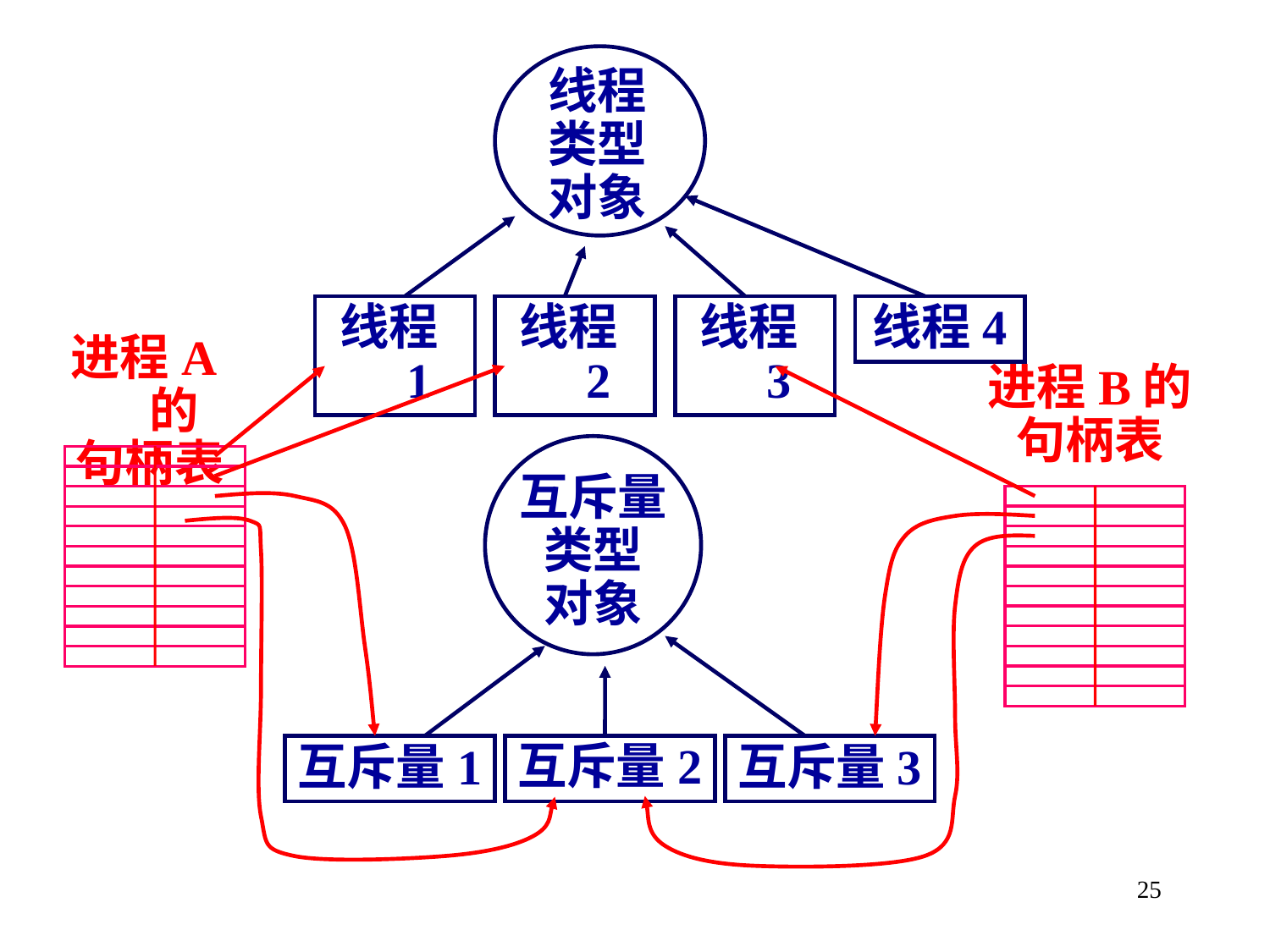

线程
类型
对象

线程1
线程2
线程3
线程4
进程A的
句柄表
进程B的
句柄表

互斥量
类型
对象

互斥量2
互斥量1
互斥量3
25